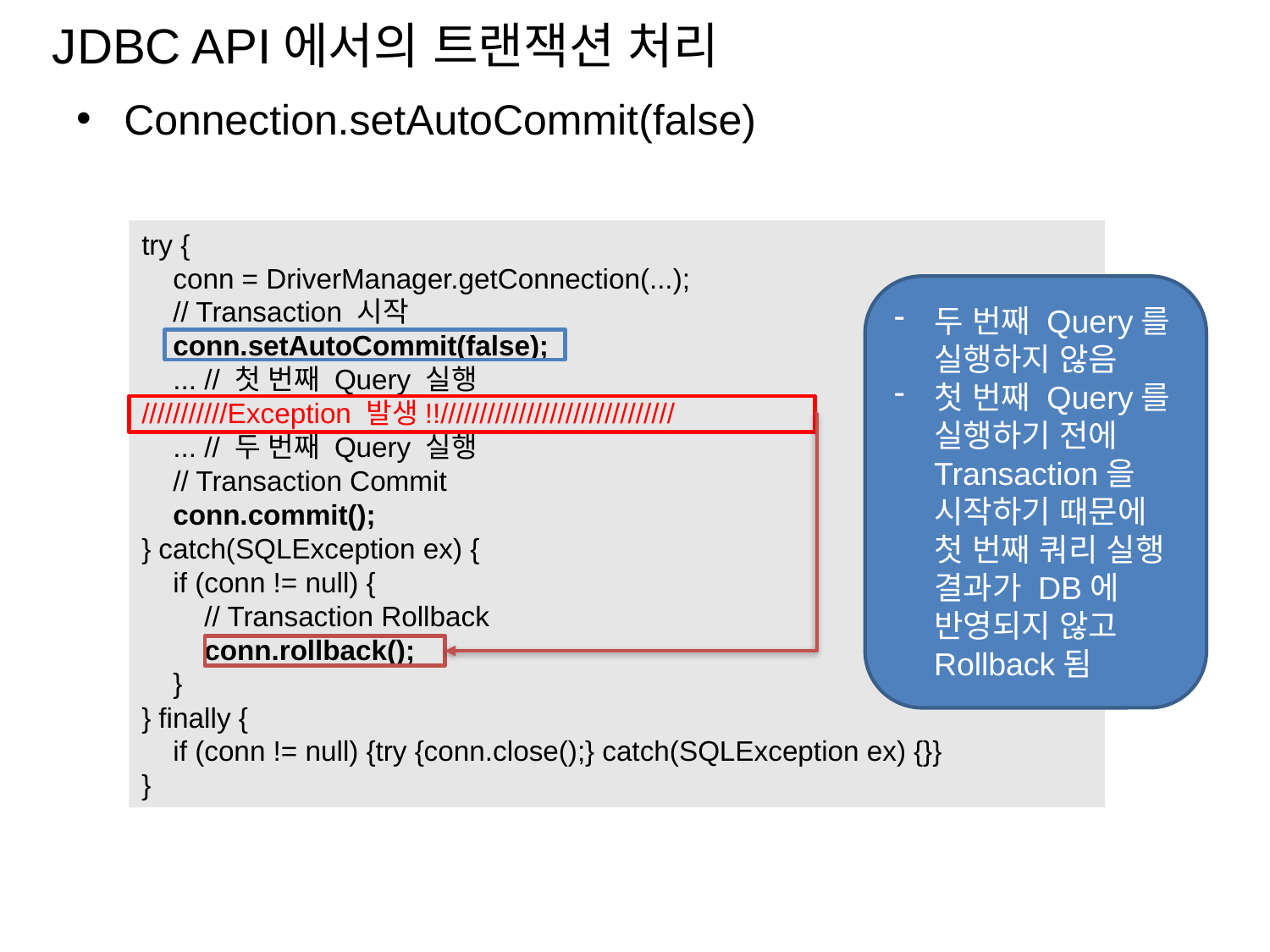

# JDBC API에서의 트랜잭션 처리
Connection.setAutoCommit(false)
try {
    conn = DriverManager.getConnection(...);
    // Transaction 시작
    conn.setAutoCommit(false);
    ... // 첫 번째 Query 실행
///////////Exception 발생!!//////////////////////////////
    ... // 두 번째 Query 실행
    // Transaction Commit
    conn.commit();
} catch(SQLException ex) {
    if (conn != null) {
        // Transaction Rollback
        conn.rollback();
    }
} finally {
    if (conn != null) {try {conn.close();} catch(SQLException ex) {}}
}
두 번째 Query를 실행하지 않음
첫 번째 Query를 실행하기 전에 Transaction을 시작하기 때문에 첫 번째 쿼리 실행 결과가 DB에 반영되지 않고 Rollback됨